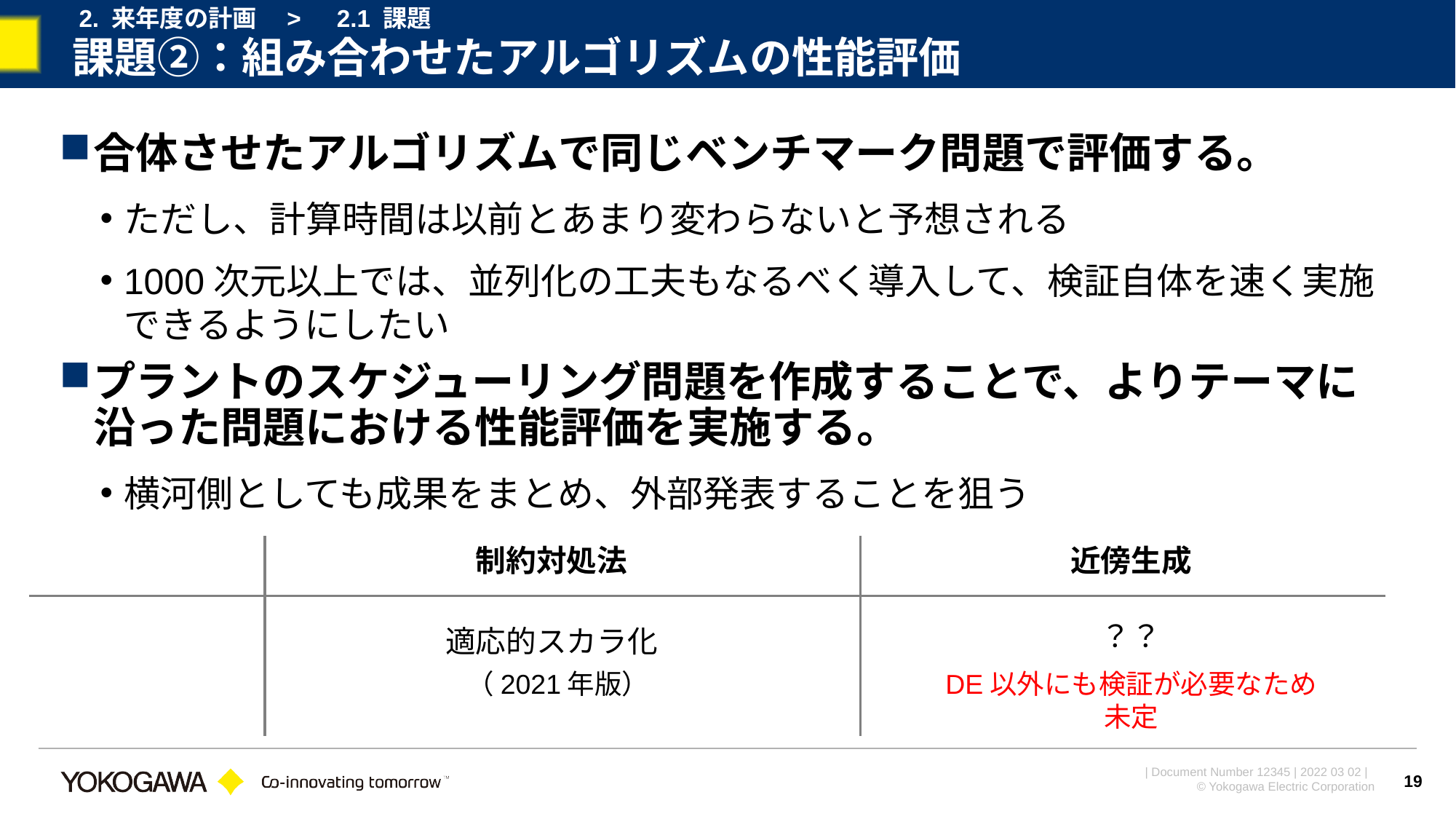

2. 来年度の計画　>　2.1 課題
# 課題②：組み合わせたアルゴリズムの性能評価
合体させたアルゴリズムで同じベンチマーク問題で評価する。
ただし、計算時間は以前とあまり変わらないと予想される
1000次元以上では、並列化の工夫もなるべく導入して、検証自体を速く実施できるようにしたい
プラントのスケジューリング問題を作成することで、よりテーマに沿った問題における性能評価を実施する。
横河側としても成果をまとめ、外部発表することを狙う
制約対処法
近傍生成
？？
適応的スカラ化
（2021年版）
DE以外にも検証が必要なため未定
19